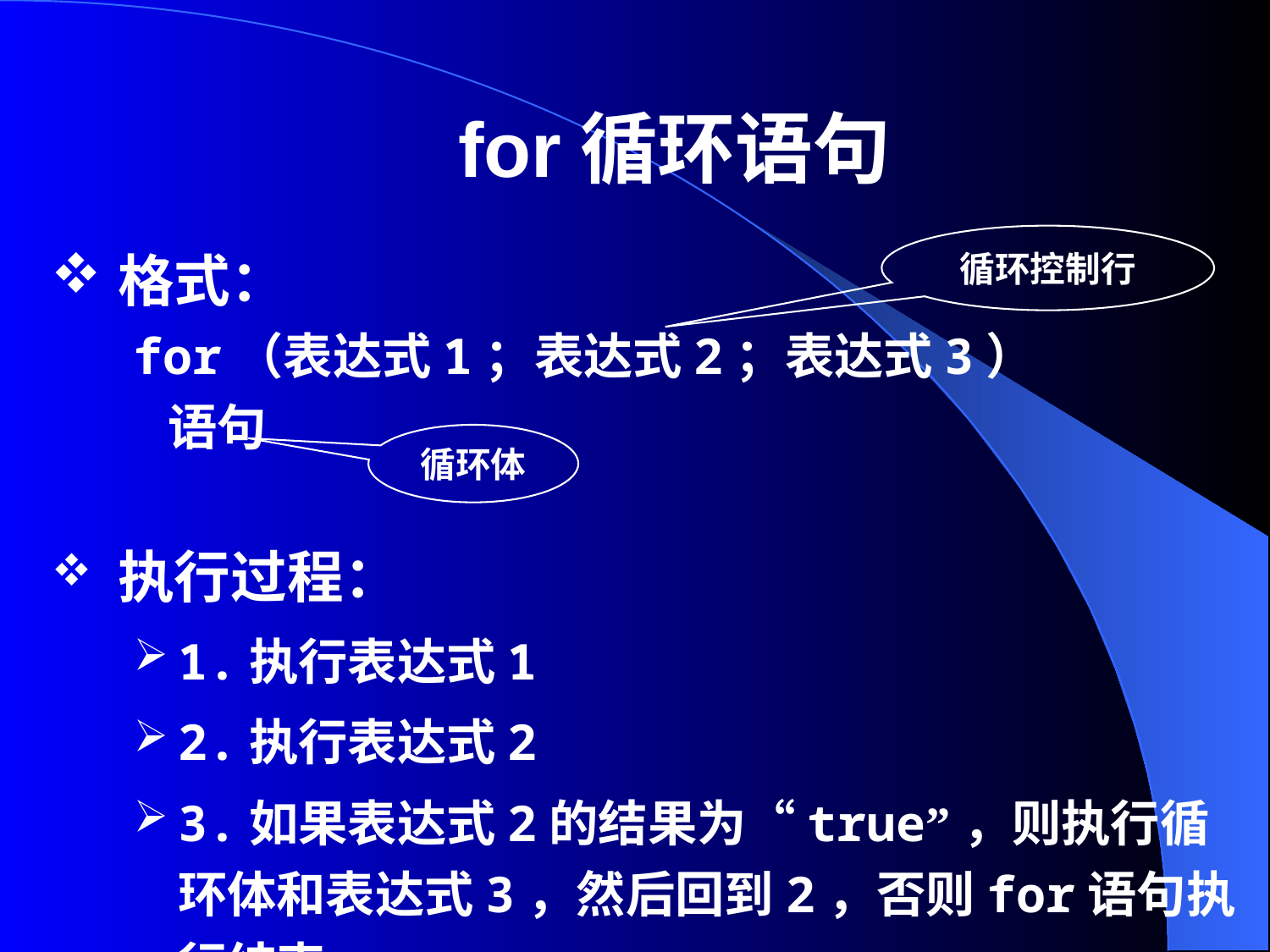

# for循环语句
格式：
for（表达式1；表达式2；表达式3）
  语句

执行过程：
1.执行表达式1
2.执行表达式2
3.如果表达式2的结果为“true”，则执行循环体和表达式3，然后回到2，否则for语句执行结束
循环控制行
循环体